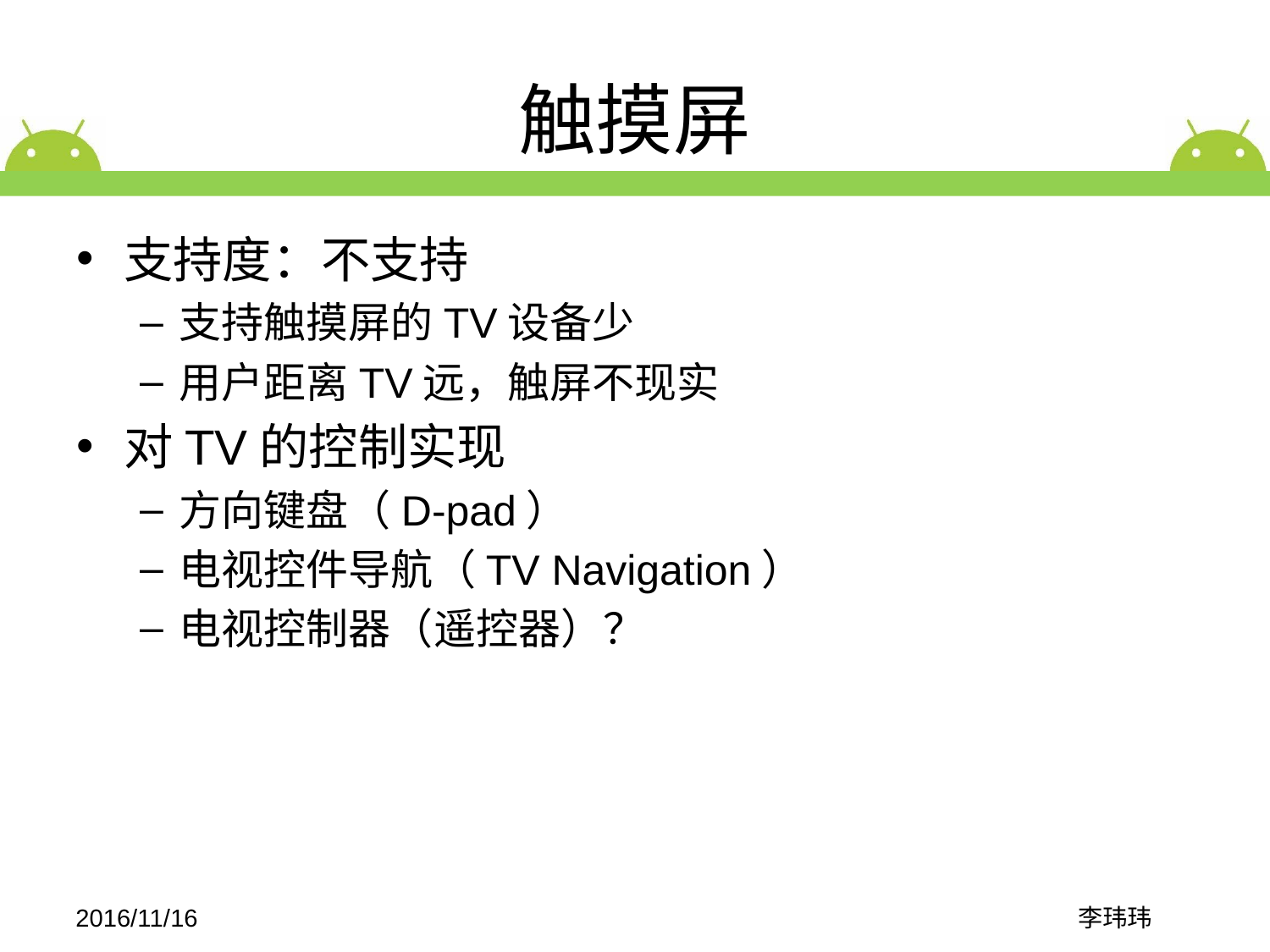

# 触摸屏
支持度：不支持
支持触摸屏的TV设备少
用户距离TV远，触屏不现实
对TV的控制实现
方向键盘（D-pad）
电视控件导航（TV Navigation）
电视控制器（遥控器）？